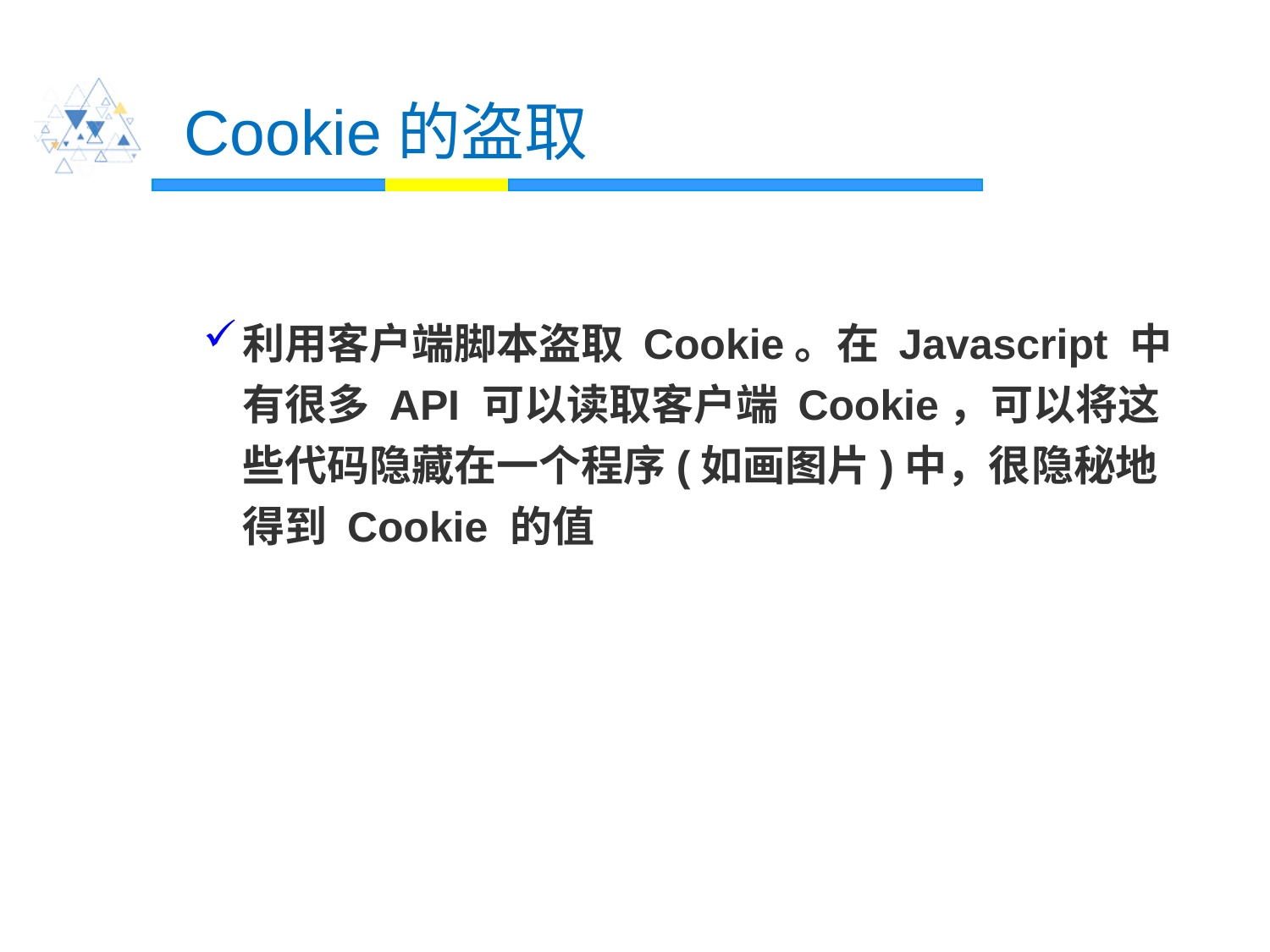

# Cookie的盗取

利用客户端脚本盗取 Cookie。在 Javascript 中有很多 API 可以读取客户端 Cookie，可以将这些代码隐藏在一个程序(如画图片)中，很隐秘地得到 Cookie 的值